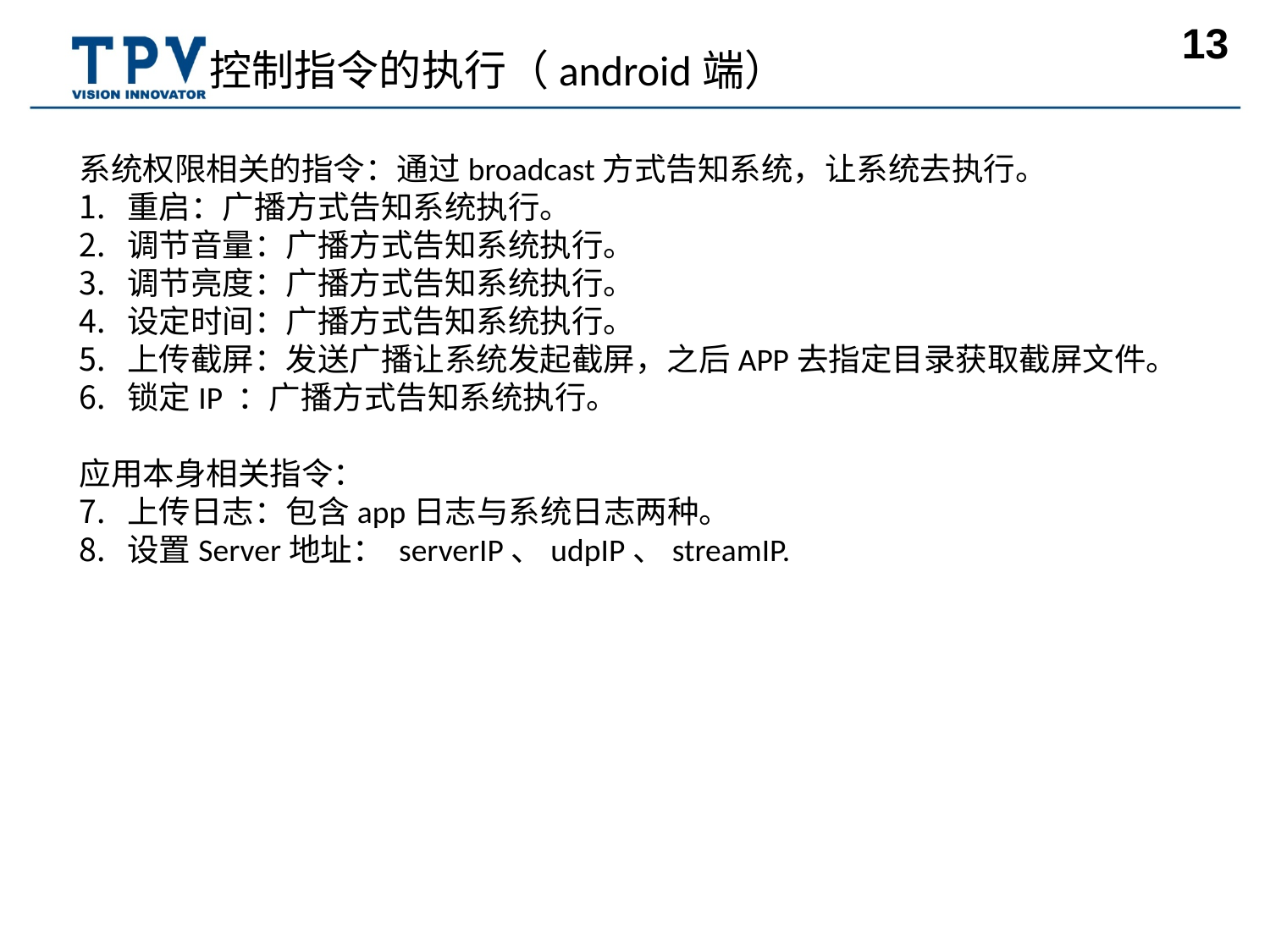

控制指令的执行（android端）
系统权限相关的指令：通过broadcast方式告知系统，让系统去执行。
重启：广播方式告知系统执行。
调节音量：广播方式告知系统执行。
调节亮度：广播方式告知系统执行。
设定时间：广播方式告知系统执行。
上传截屏：发送广播让系统发起截屏，之后APP去指定目录获取截屏文件。
锁定IP ：广播方式告知系统执行。

应用本身相关指令：
上传日志：包含app日志与系统日志两种。
设置Server地址： serverIP、udpIP、streamIP.